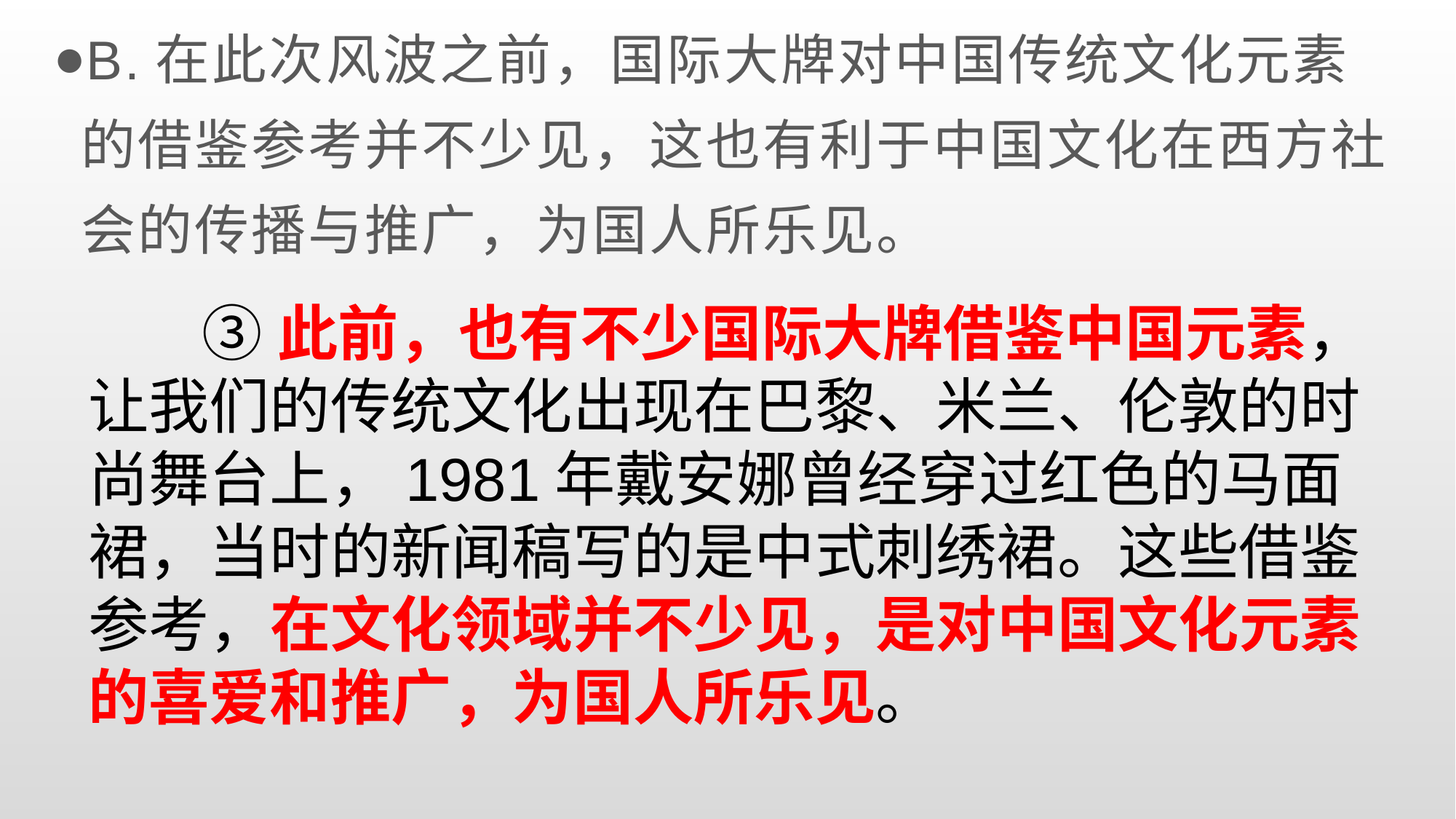

B.在此次风波之前，国际大牌对中国传统文化元素的借鉴参考并不少见，这也有利于中国文化在西方社会的传播与推广，为国人所乐见。

      ③此前，也有不少国际大牌借鉴中国元素，让我们的传统文化出现在巴黎、米兰、伦敦的时尚舞台上，1981年戴安娜曾经穿过红色的马面裙，当时的新闻稿写的是中式刺绣裙。这些借鉴参考，在文化领域并不少见，是对中国文化元素的喜爱和推广，为国人所乐见。